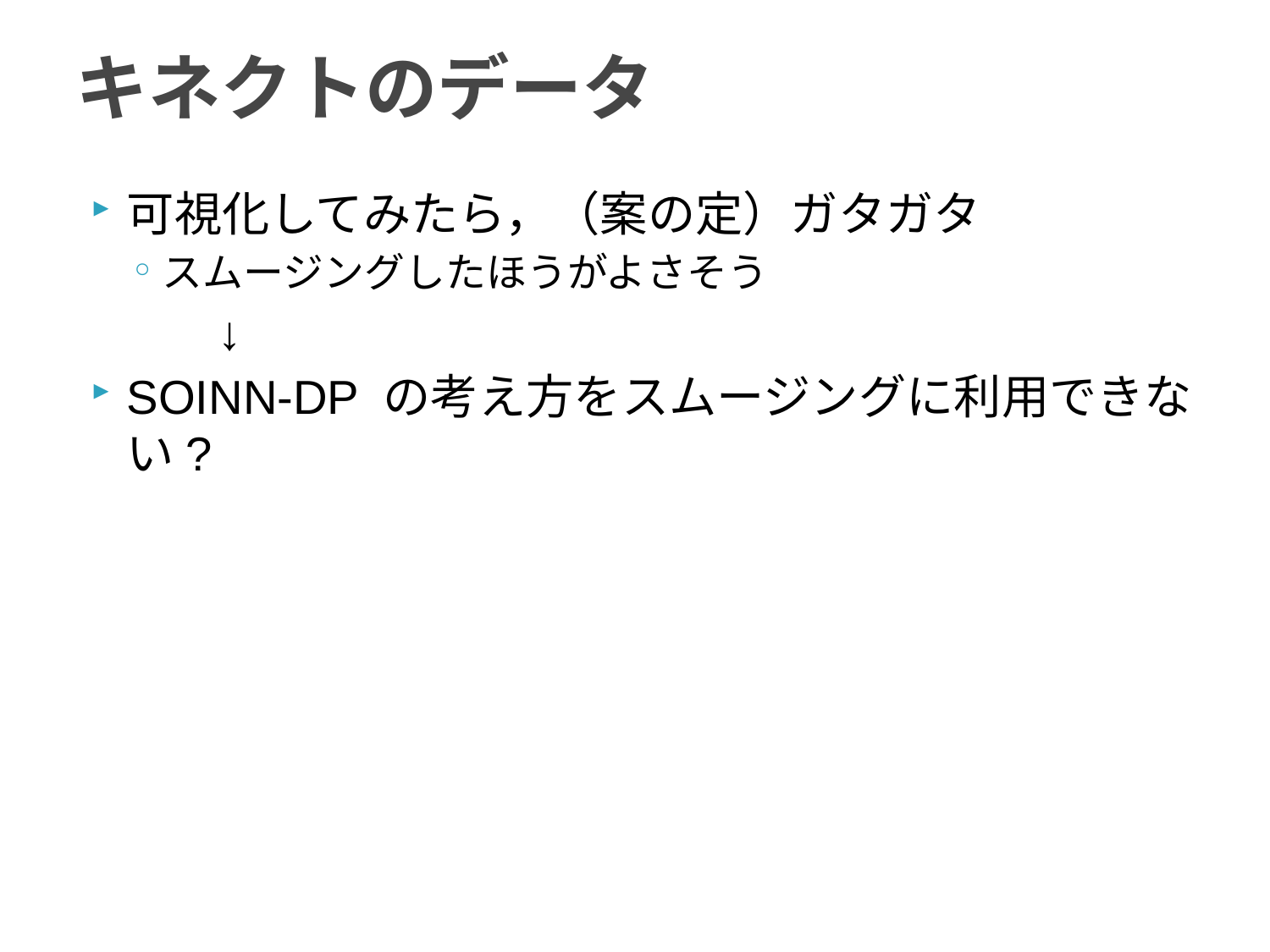

# キネクトのデータ
可視化してみたら，（案の定）ガタガタ
スムージングしたほうがよさそう
	↓
SOINN-DP の考え方をスムージングに利用できない?